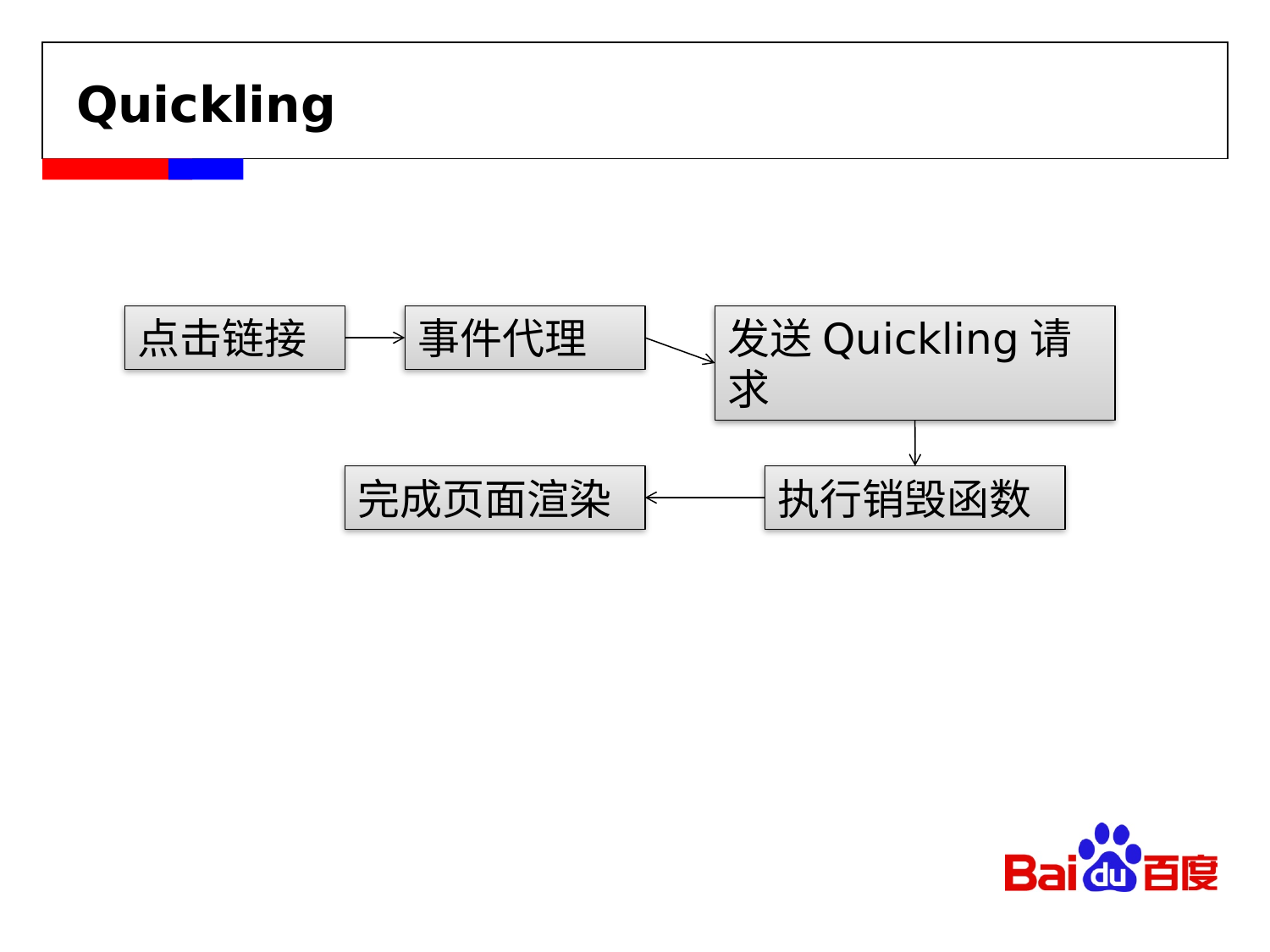

# Quickling
点击链接
事件代理
发送Quickling请求
完成页面渲染
执行销毁函数